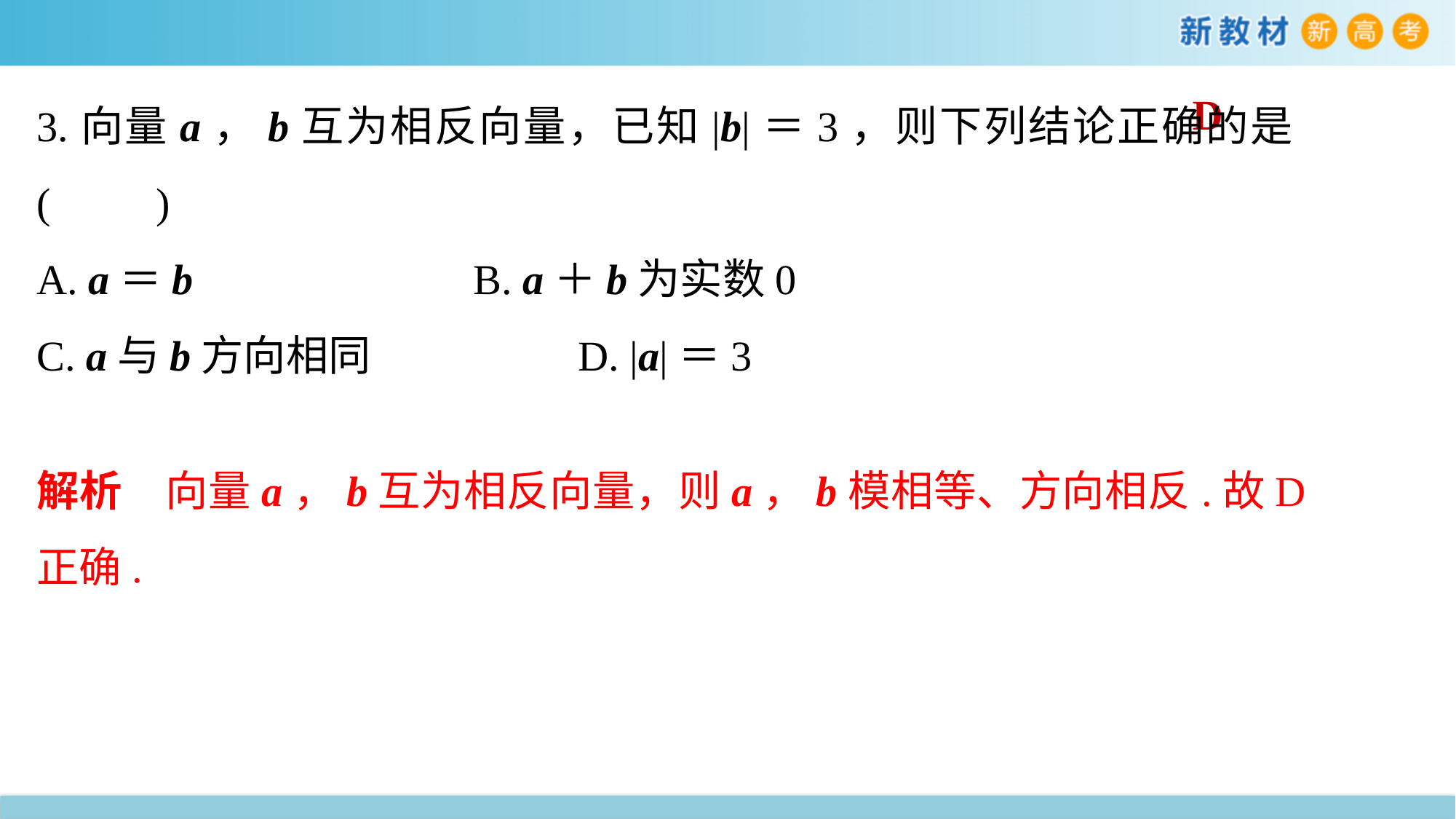

3.向量a，b互为相反向量，已知|b|＝3，则下列结论正确的是(　　)
A. a＝b 			B. a＋b为实数0
C. a与b方向相同  	          D. |a|＝3
D
解析　向量a，b互为相反向量，则a，b模相等、方向相反.故D正确.